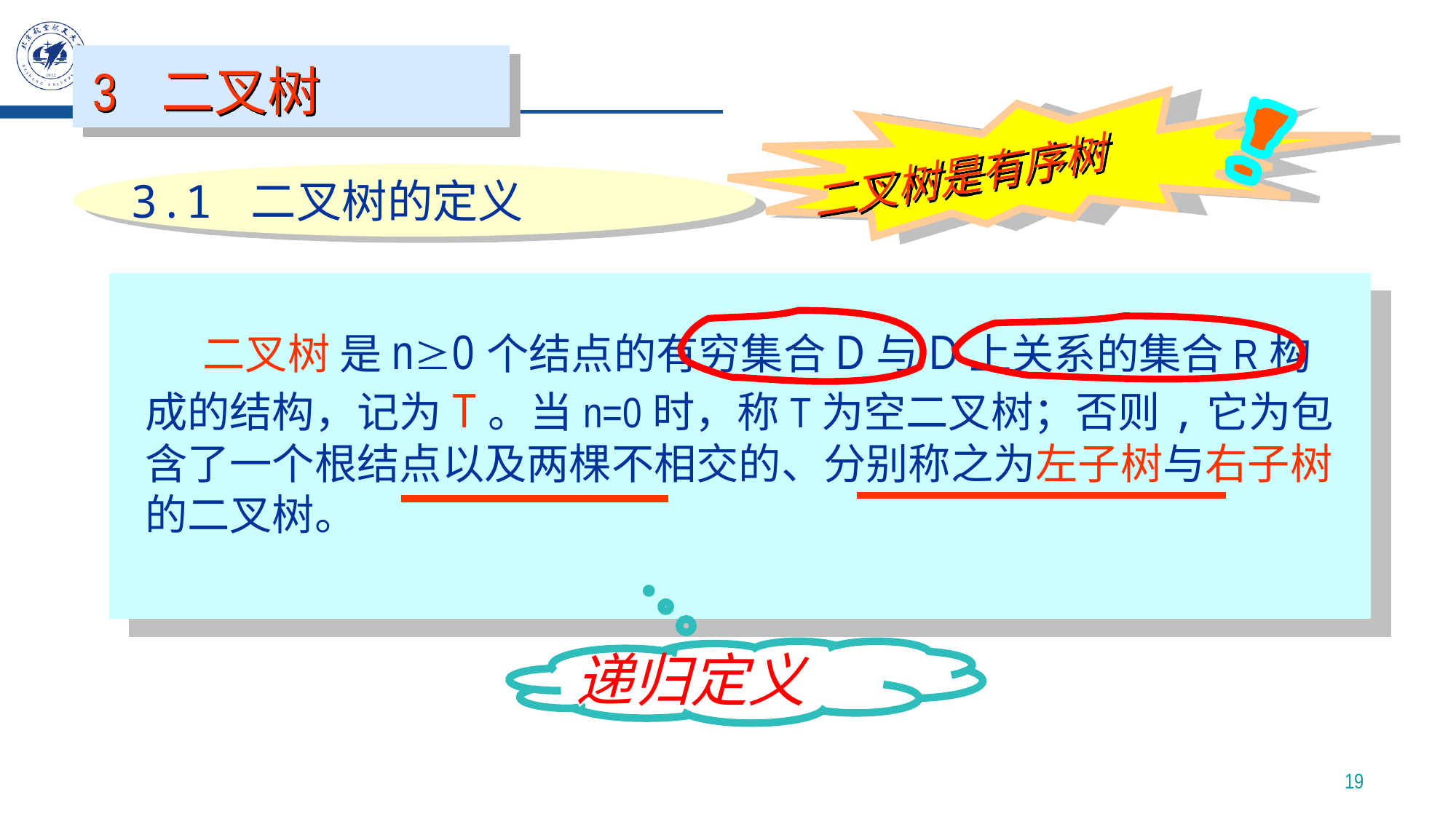

3 二叉树

二叉树是有序树

3.1 二叉树的定义

     二叉树 是n≥0个结点的有穷集合D与D上关系的集合R构成的结构，记为T。当n=0时，称T为空二叉树；否则,它为包含了一个根结点以及两棵不相交的、分别称之为左子树与右子树的二叉树。

递归定义

19